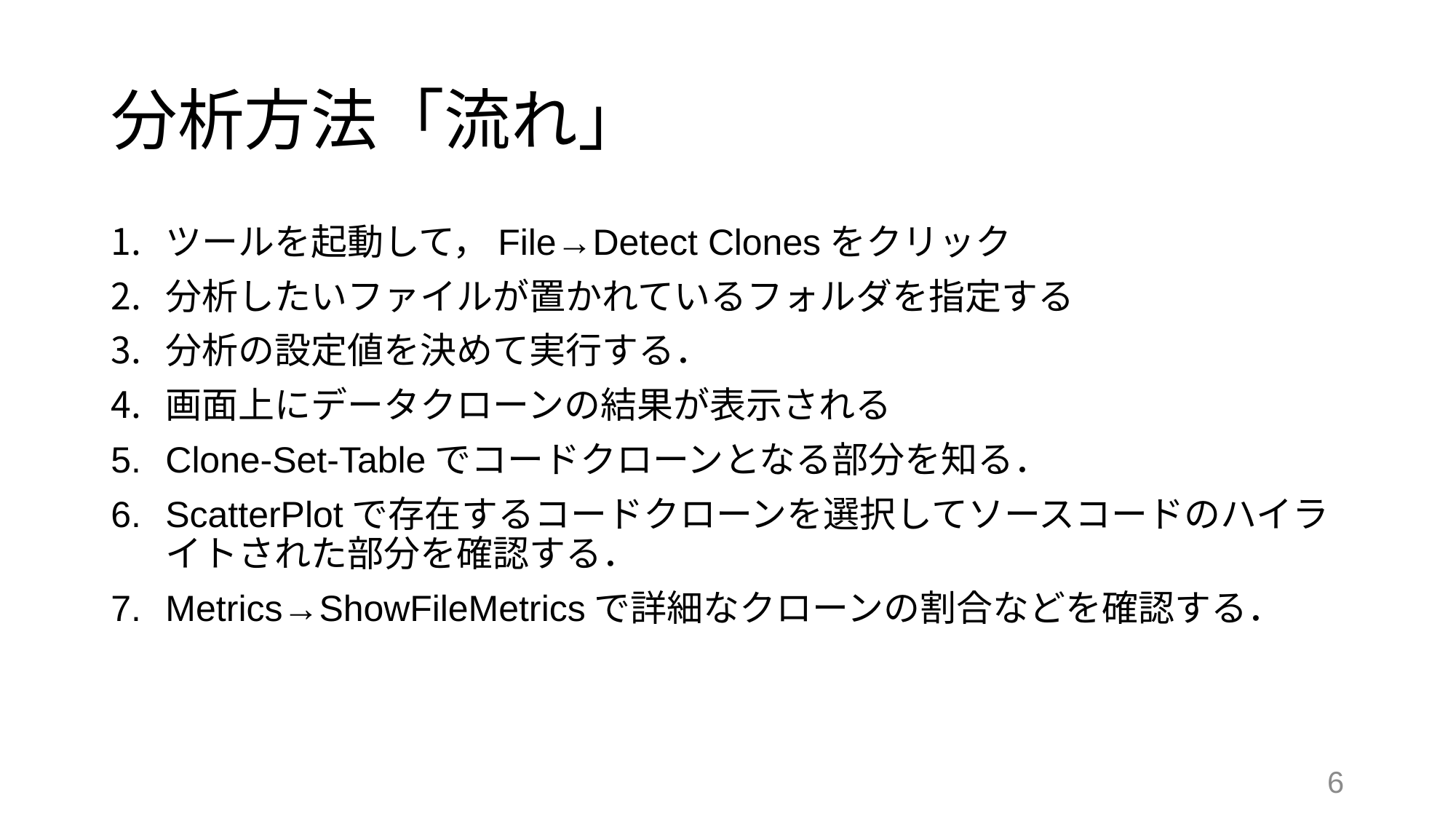

# 分析方法「流れ」
ツールを起動して，File→Detect Clonesをクリック
分析したいファイルが置かれているフォルダを指定する
分析の設定値を決めて実行する．
画面上にデータクローンの結果が表示される
Clone-Set-Tableでコードクローンとなる部分を知る．
ScatterPlotで存在するコードクローンを選択してソースコードのハイライトされた部分を確認する．
Metrics→ShowFileMetricsで詳細なクローンの割合などを確認する．
6